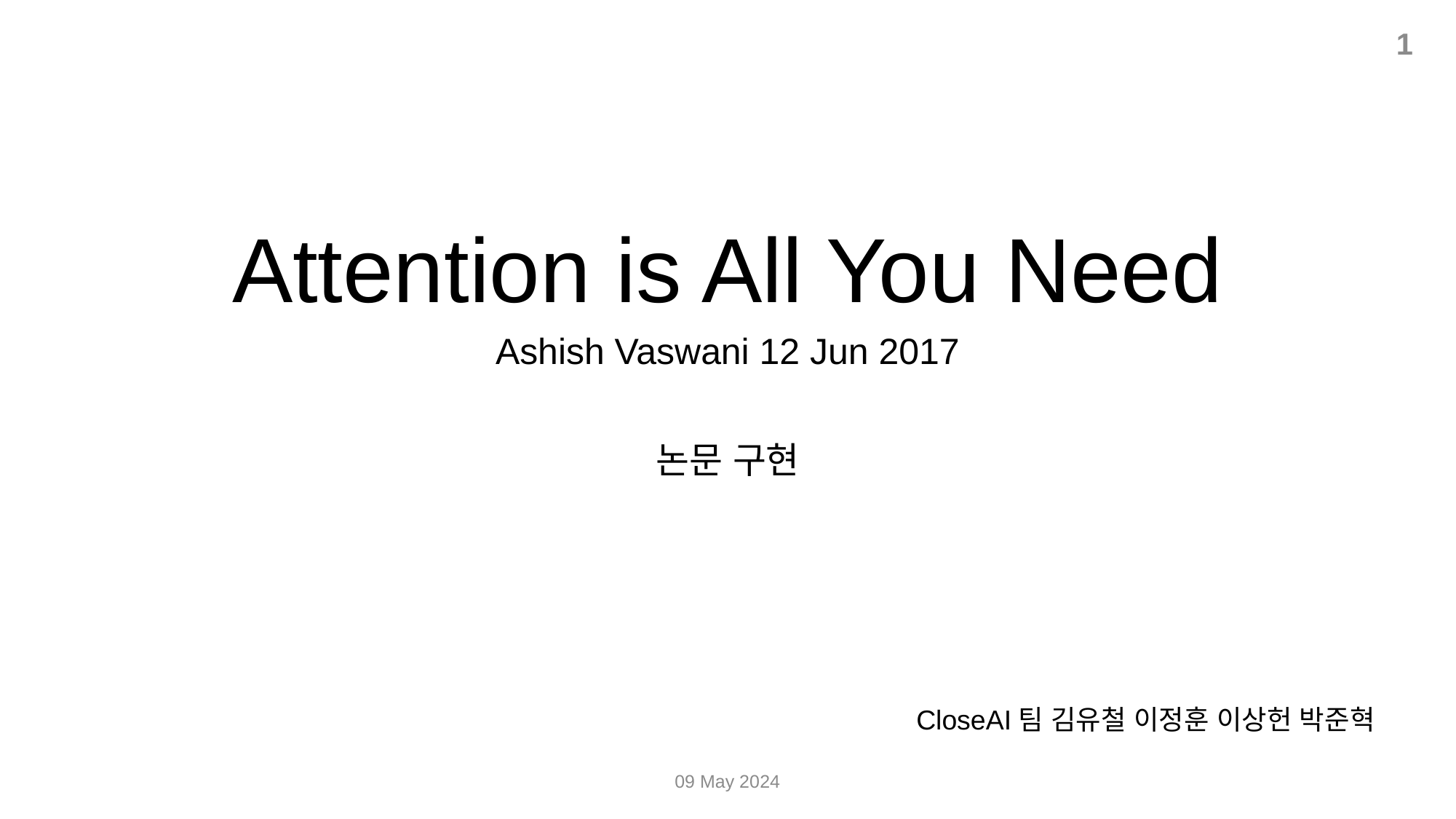

1
# Attention is All You Need
Ashish Vaswani 12 Jun 2017

논문 구현

CloseAI팀 김유철 이정훈 이상헌 박준혁
09 May 2024